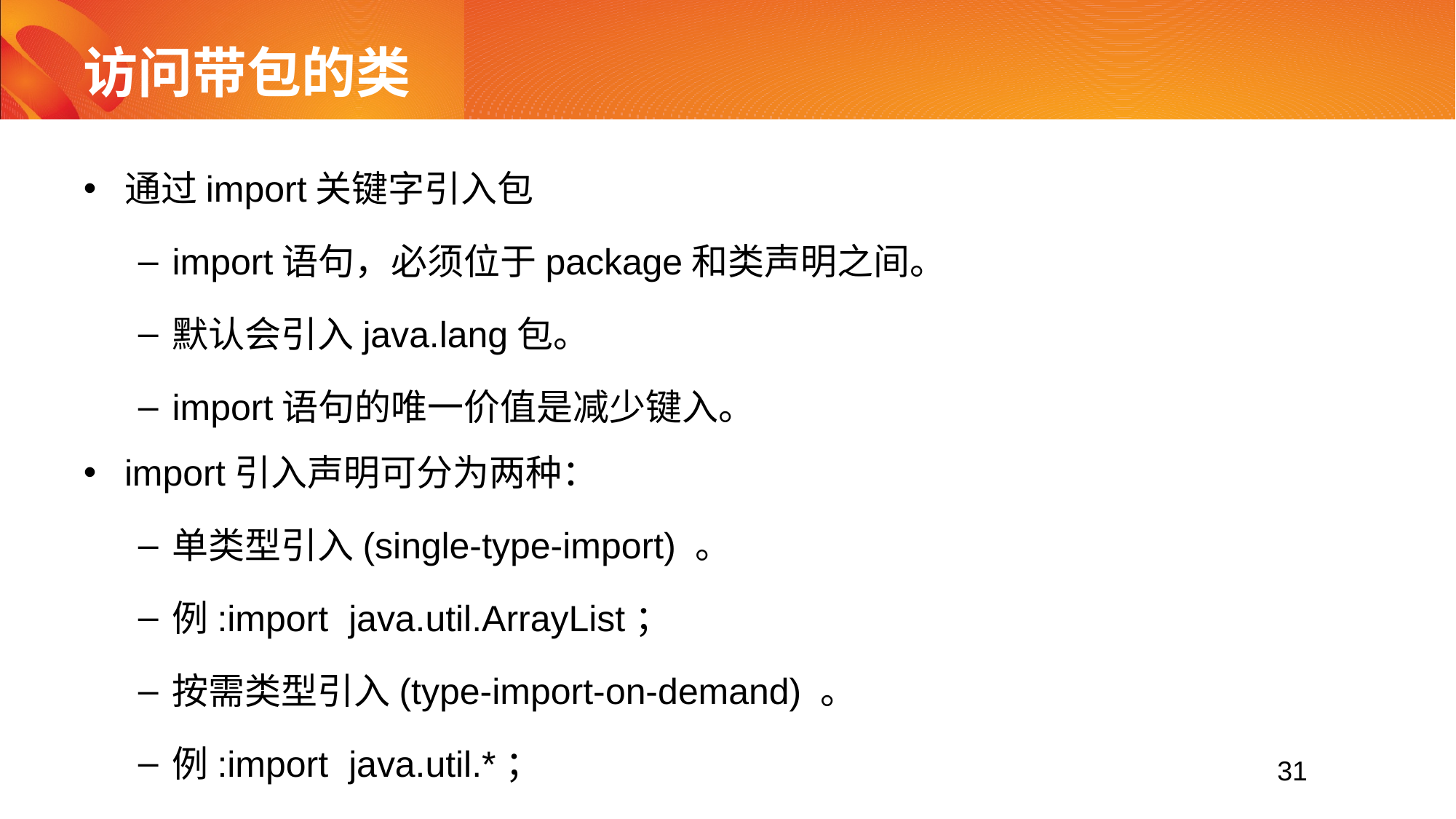

# 访问带包的类
通过import关键字引入包
import语句，必须位于package和类声明之间。
默认会引入java.lang包。
import语句的唯一价值是减少键入。
import引入声明可分为两种：
单类型引入(single-type-import) 。
例:import  java.util.ArrayList；
按需类型引入(type-import-on-demand) 。
例:import  java.util.*；